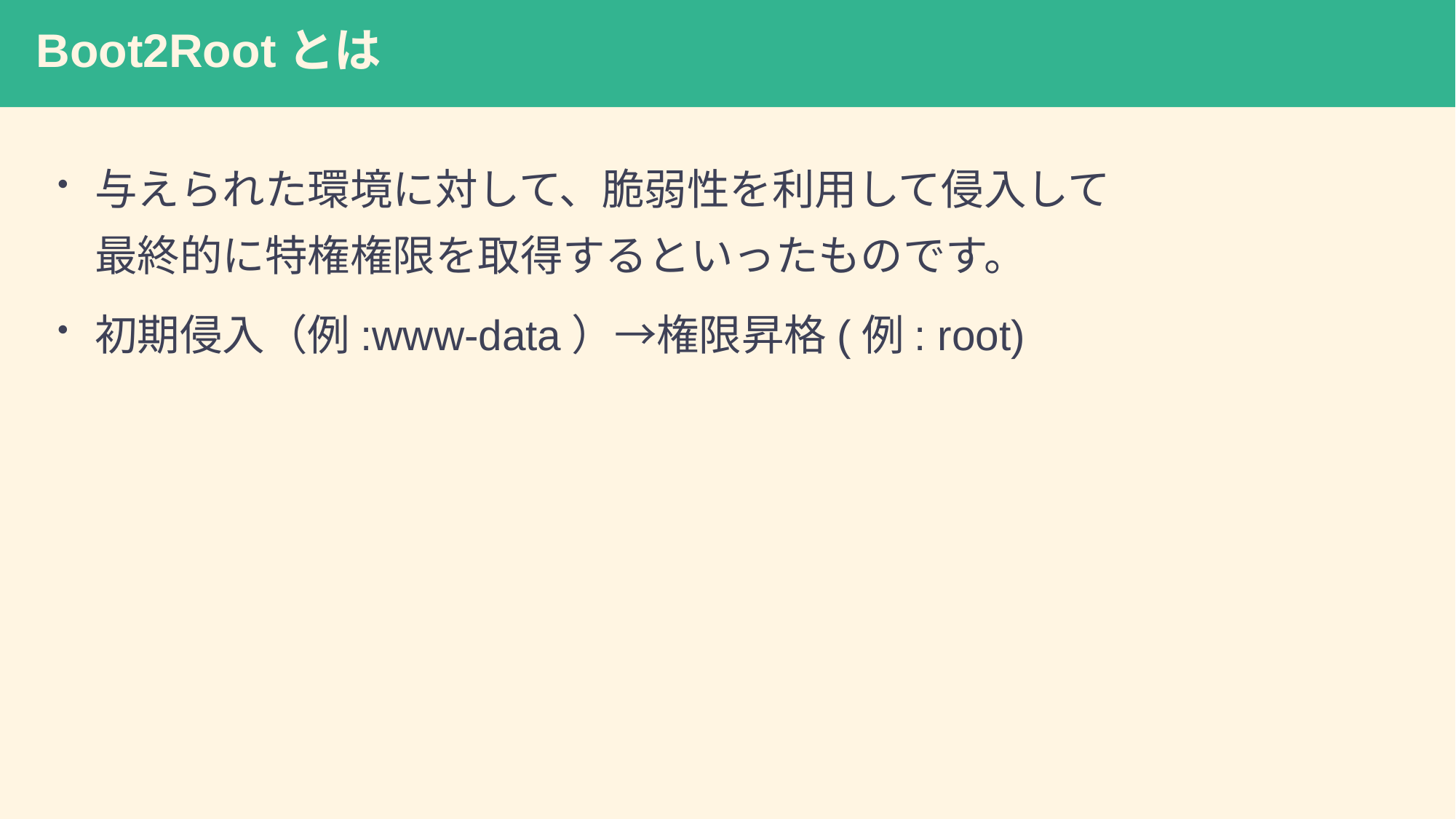

# Boot2Rootとは
与えられた環境に対して、脆弱性を利用して侵入して
最終的に特権権限を取得するといったものです。
初期侵入（例:www-data）→権限昇格(例: root)